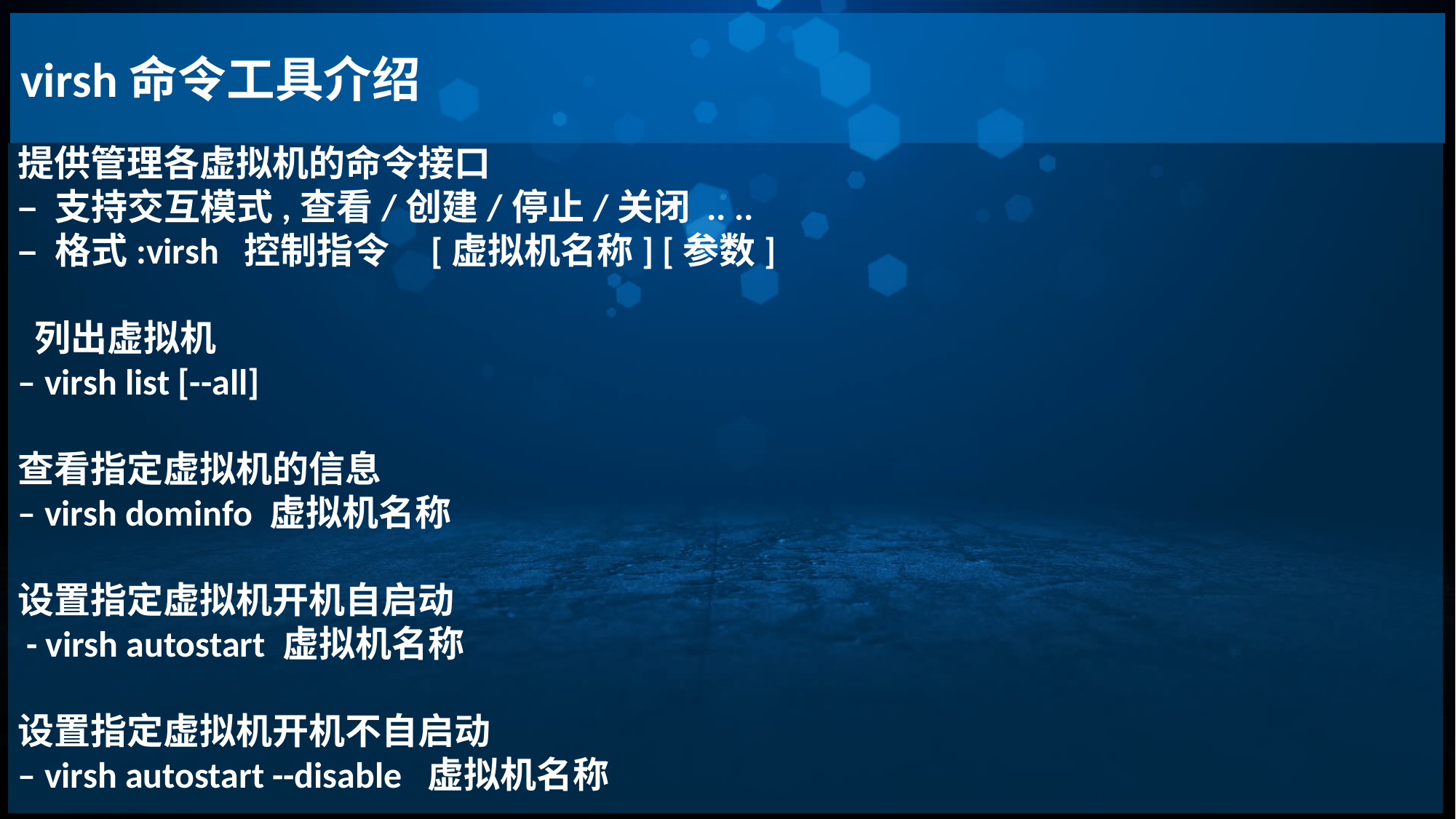

virsh命令工具介绍

提供管理各虚拟机的命令接口
– 支持交互模式,查看/创建/停止/关闭 .. ..
– 格式:virsh  控制指令    [虚拟机名称] [参数]

 列出虚拟机
– virsh list [--all]

查看指定虚拟机的信息
– virsh dominfo 虚拟机名称

设置指定虚拟机开机自启动
 - virsh autostart 虚拟机名称

设置指定虚拟机开机不自启动
– virsh autostart --disable  虚拟机名称